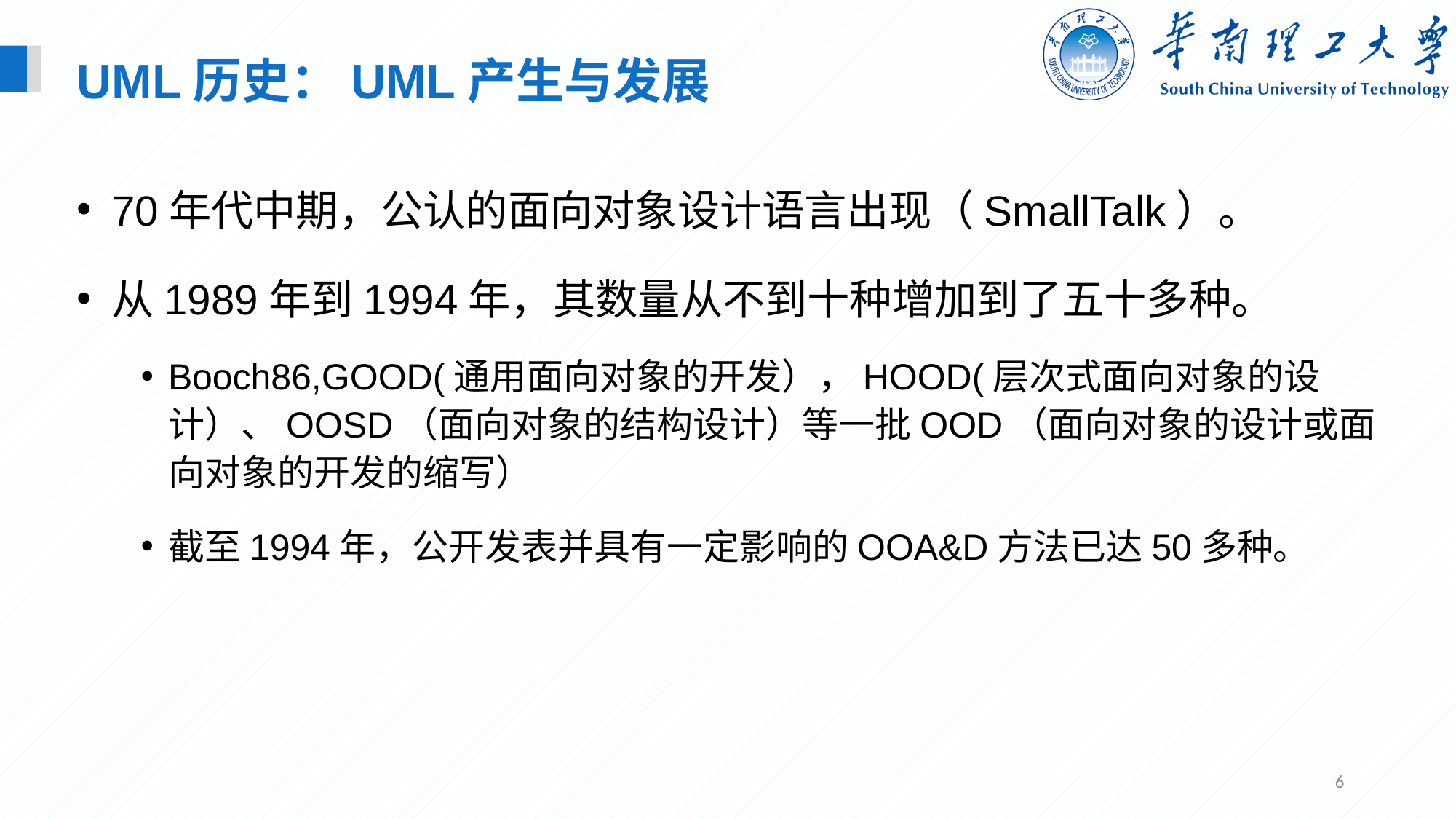

UML历史：UML产生与发展
70年代中期，公认的面向对象设计语言出现（SmallTalk）。
从1989年到1994年，其数量从不到十种增加到了五十多种。
Booch86,GOOD(通用面向对象的开发），HOOD(层次式面向对象的设计）、OOSD（面向对象的结构设计）等一批OOD（面向对象的设计或面向对象的开发的缩写）
截至1994年，公开发表并具有一定影响的OOA&D方法已达50多种。
6